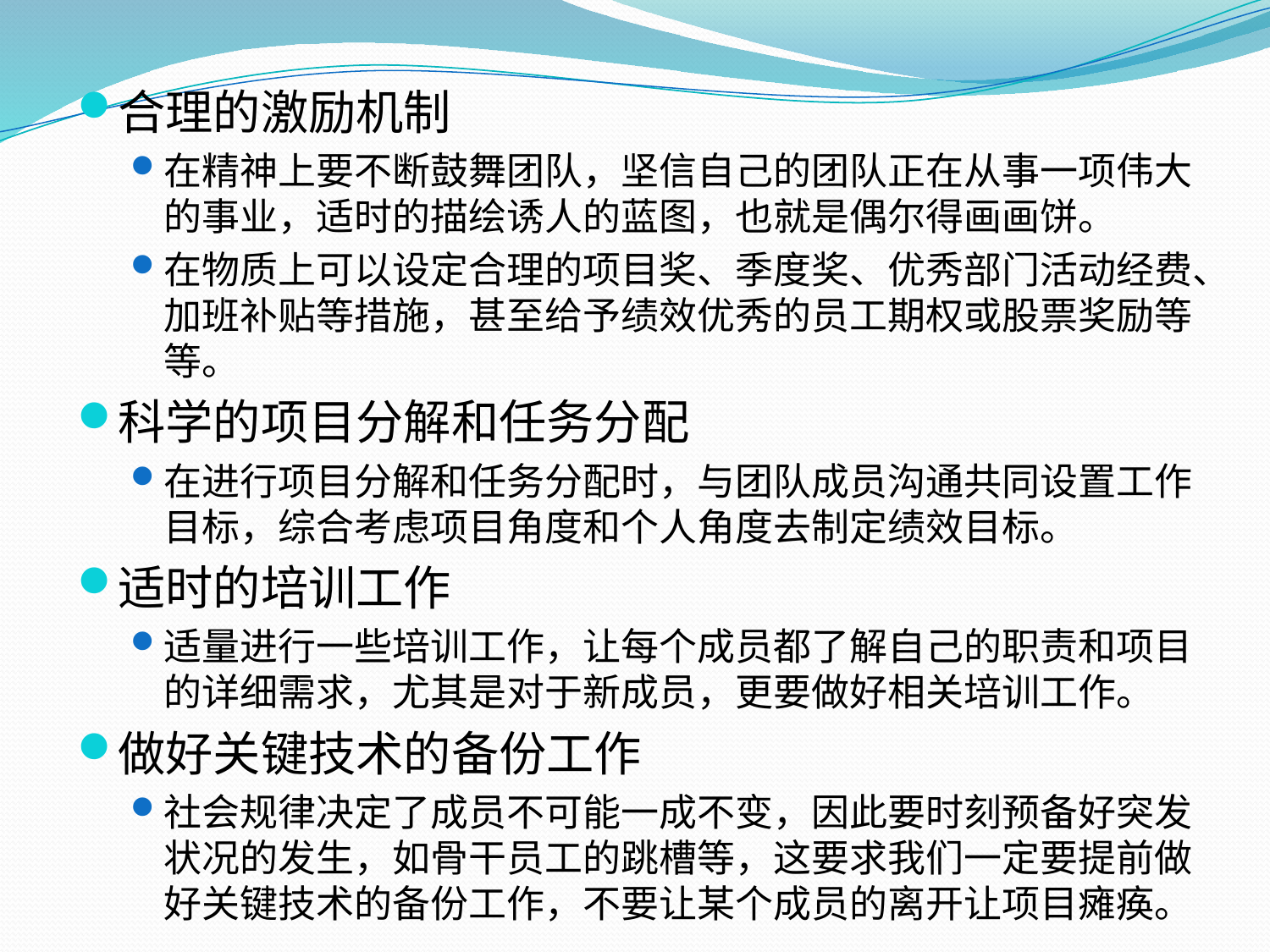

合理的激励机制
在精神上要不断鼓舞团队，坚信自己的团队正在从事一项伟大的事业，适时的描绘诱人的蓝图，也就是偶尔得画画饼。
在物质上可以设定合理的项目奖、季度奖、优秀部门活动经费、加班补贴等措施，甚至给予绩效优秀的员工期权或股票奖励等等。
科学的项目分解和任务分配
在进行项目分解和任务分配时，与团队成员沟通共同设置工作目标，综合考虑项目角度和个人角度去制定绩效目标。
适时的培训工作
适量进行一些培训工作，让每个成员都了解自己的职责和项目的详细需求，尤其是对于新成员，更要做好相关培训工作。
做好关键技术的备份工作
社会规律决定了成员不可能一成不变，因此要时刻预备好突发状况的发生，如骨干员工的跳槽等，这要求我们一定要提前做好关键技术的备份工作，不要让某个成员的离开让项目瘫痪。